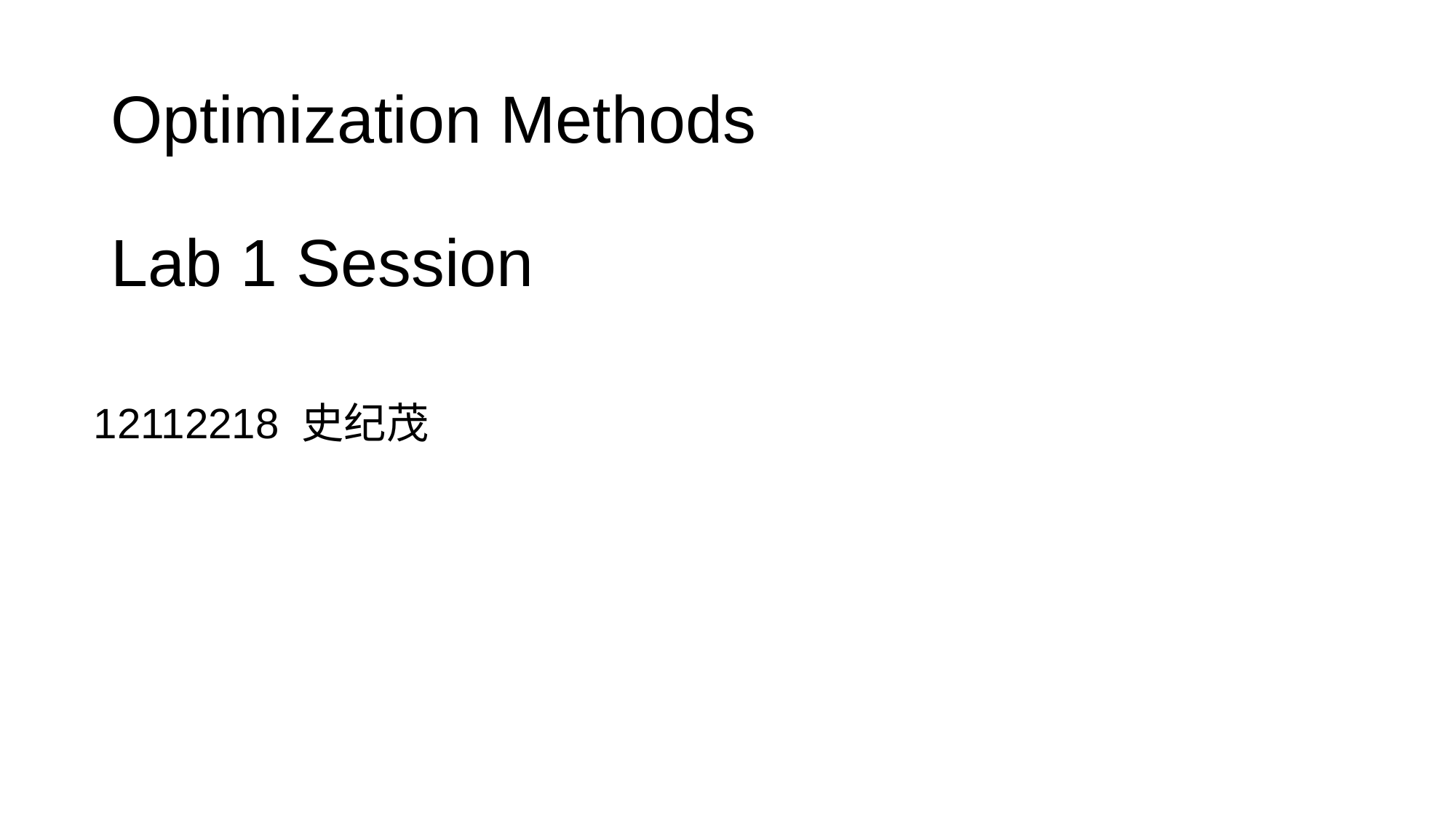

# Optimization Methods Lab 1 Session
12112218 史纪茂